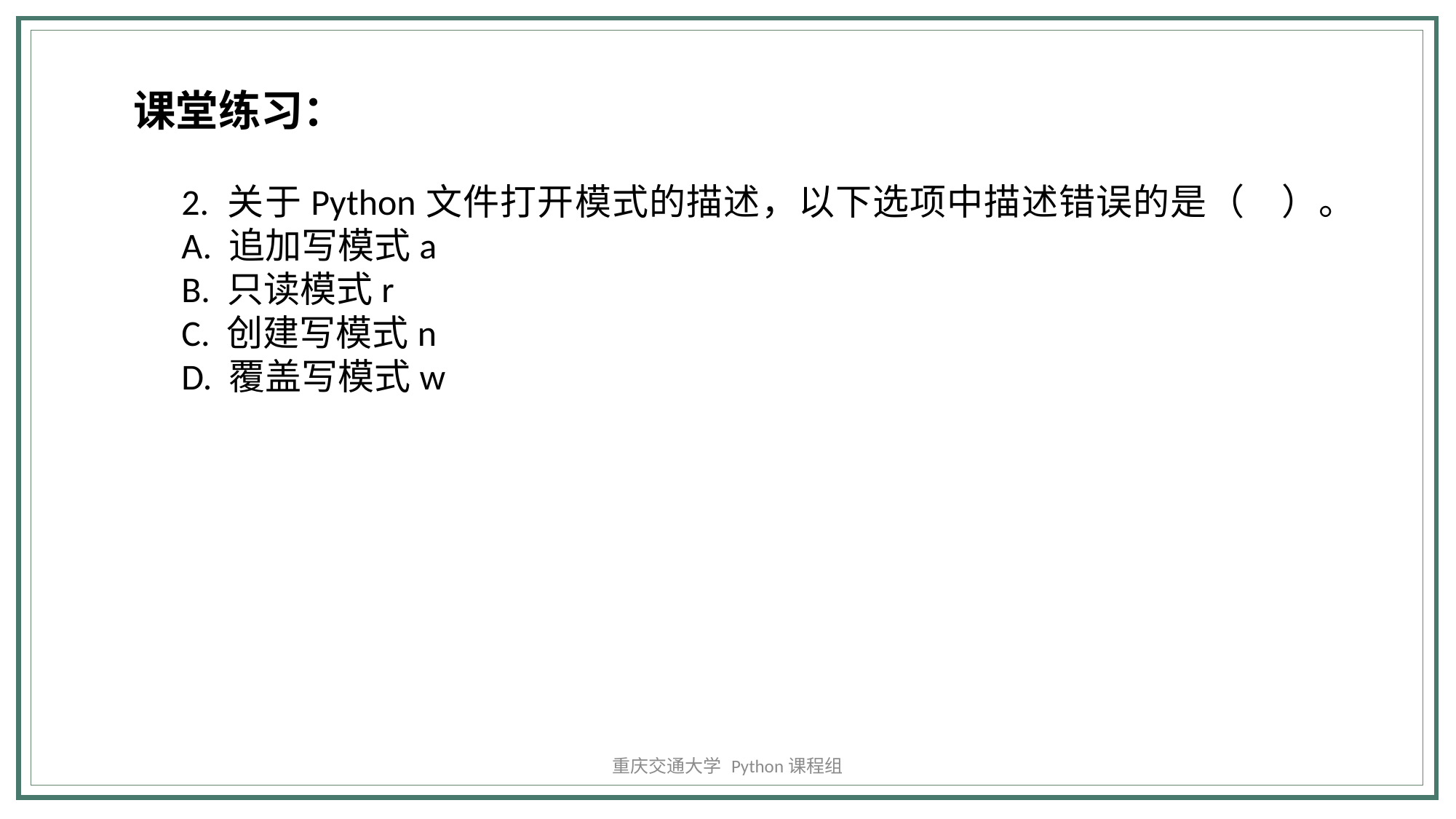

课堂练习：
2. 关于Python文件打开模式的描述，以下选项中描述错误的是（    ）。
A. 追加写模式a
B. 只读模式r
C. 创建写模式n
D. 覆盖写模式w
WHAT ?
重庆交通大学 Python课程组